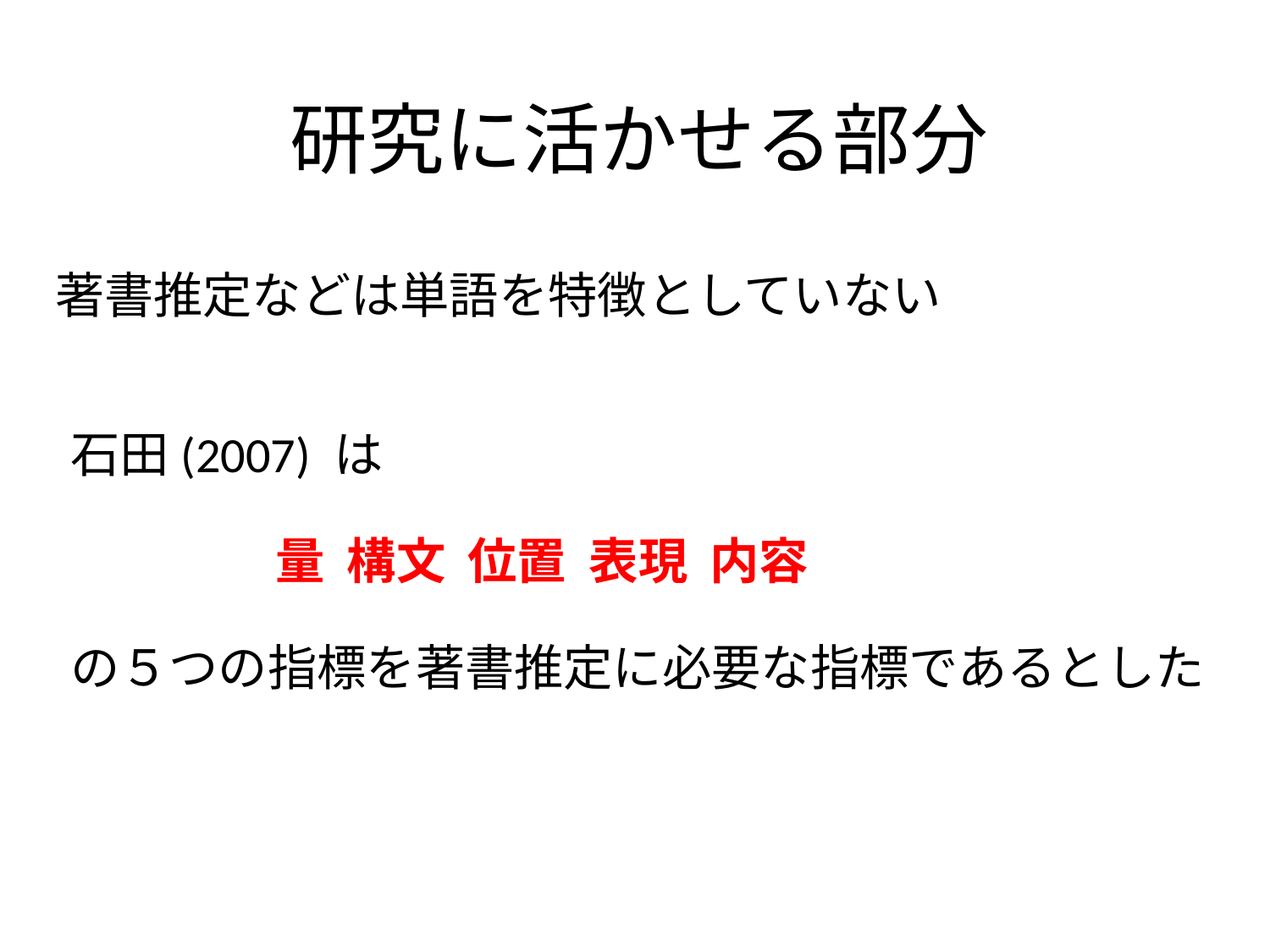

# 研究に活かせる部分
  著書推定などは単語を特徴としていない
　石田(2007) は
		量  構文  位置  表現  内容
　の５つの指標を著書推定に必要な指標であるとした